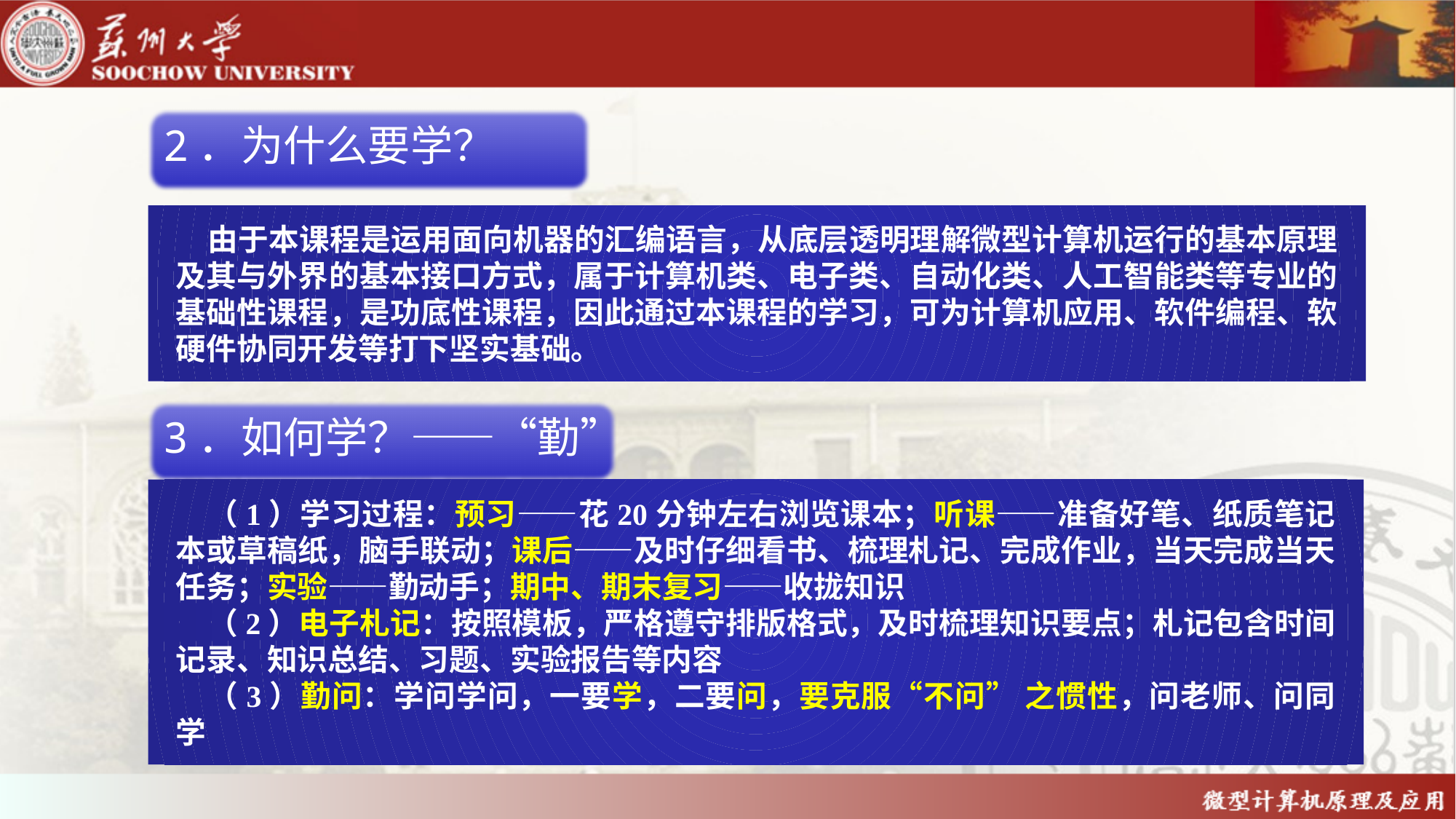

2．为什么要学？
由于本课程是运用面向机器的汇编语言，从底层透明理解微型计算机运行的基本原理及其与外界的基本接口方式，属于计算机类、电子类、自动化类、人工智能类等专业的基础性课程，是功底性课程，因此通过本课程的学习，可为计算机应用、软件编程、软硬件协同开发等打下坚实基础。
3．如何学？——“勤”
（1）学习过程：预习——花20分钟左右浏览课本；听课——准备好笔、纸质笔记本或草稿纸，脑手联动；课后——及时仔细看书、梳理札记、完成作业，当天完成当天任务；实验——勤动手；期中、期末复习——收拢知识
（2）电子札记：按照模板，严格遵守排版格式，及时梳理知识要点；札记包含时间记录、知识总结、习题、实验报告等内容
（3）勤问：学问学问，一要学，二要问，要克服“不问” 之惯性，问老师、问同学